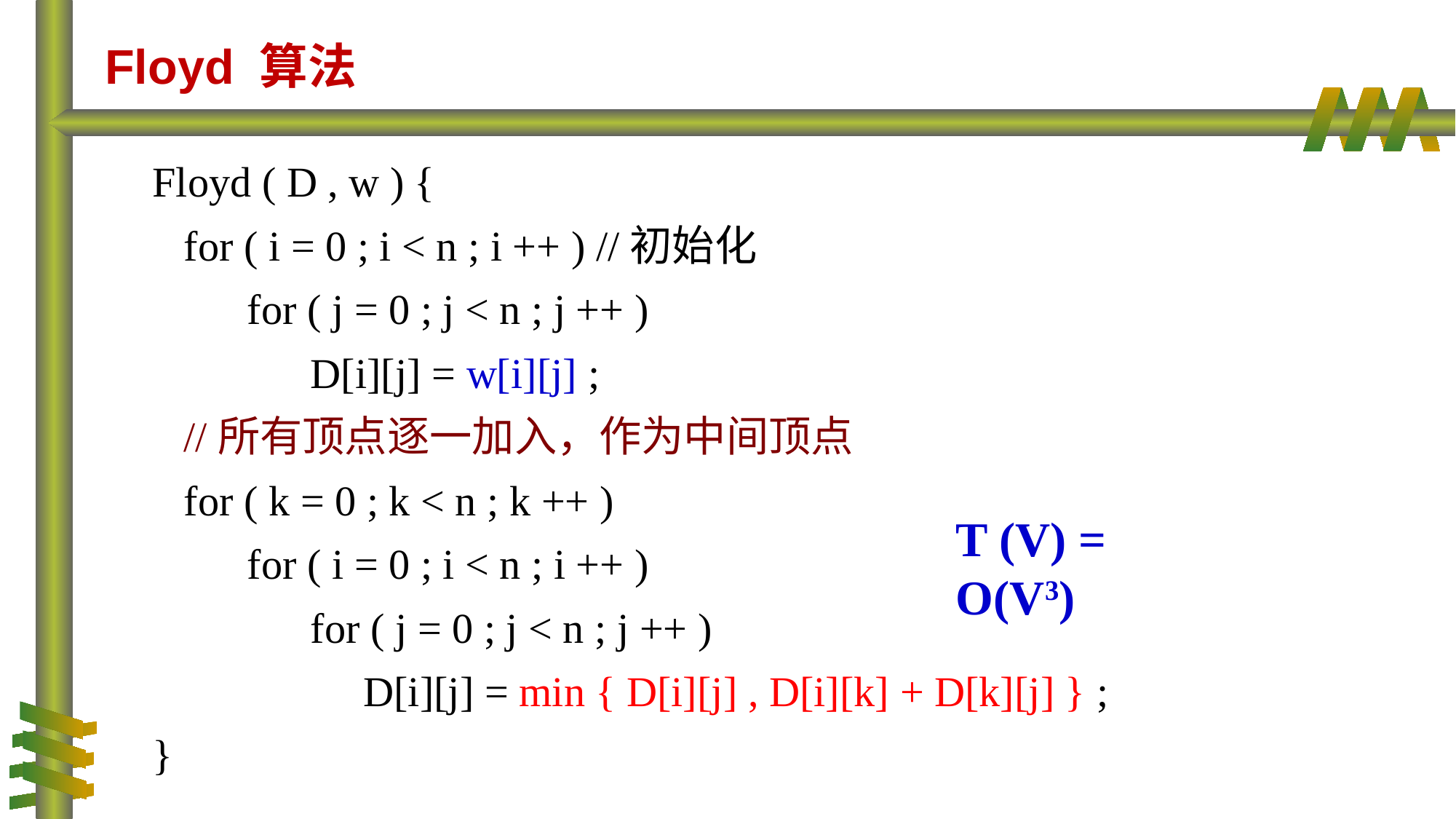

# Floyd 算法
Floyd ( D , w ) {
   for ( i = 0 ; i < n ; i ++ ) //初始化
         for ( j = 0 ; j < n ; j ++ )
               D[i][j] = w[i][j] ;
   //所有顶点逐一加入，作为中间顶点
   for ( k = 0 ; k < n ; k ++ )
         for ( i = 0 ; i < n ; i ++ )
               for ( j = 0 ; j < n ; j ++ )
                    D[i][j] = min { D[i][j] , D[i][k] + D[k][j] } ;
}
T (V) = O(V3)